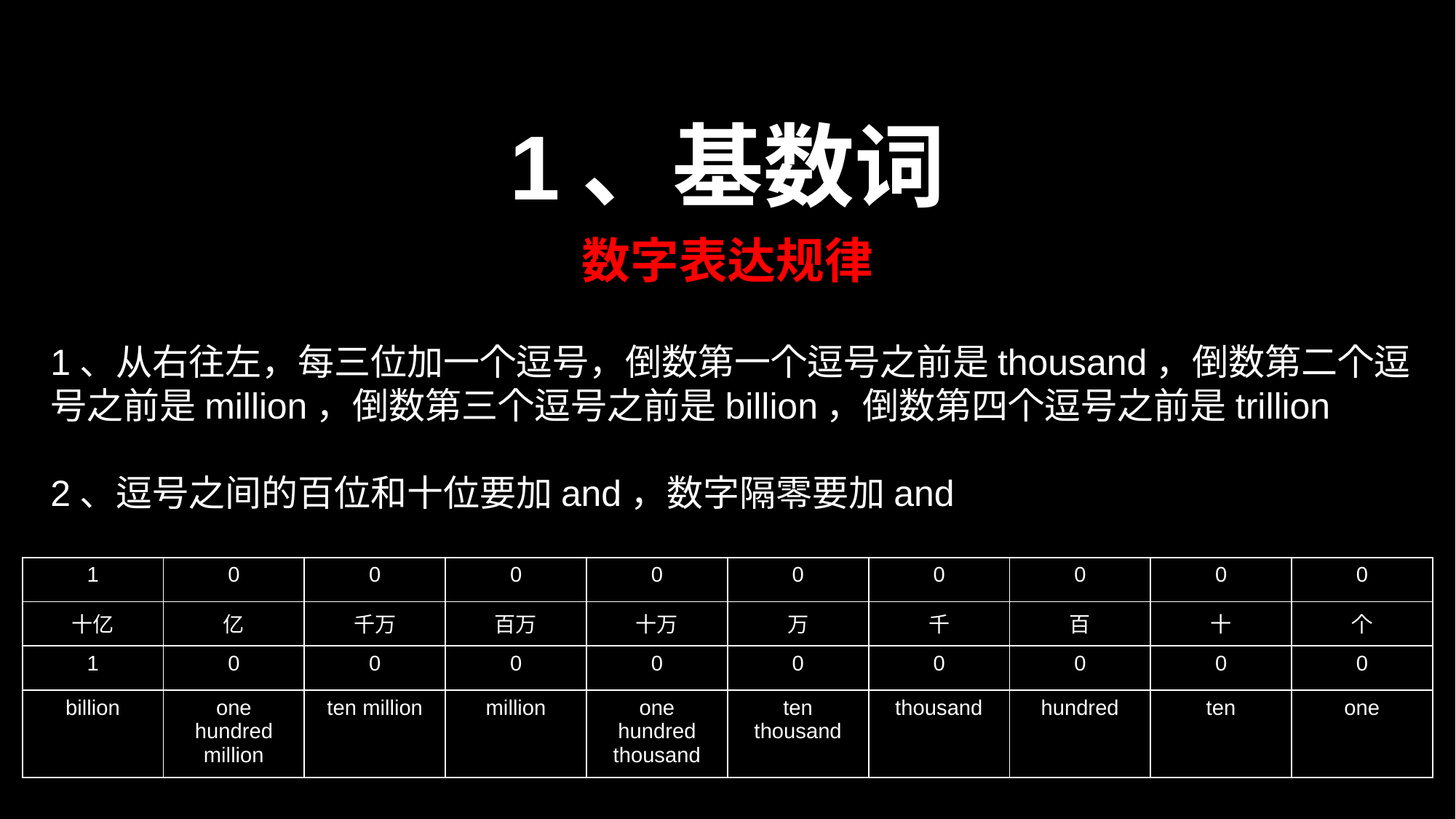

1、基数词
数字表达规律
1、从右往左，每三位加一个逗号，倒数第一个逗号之前是thousand，倒数第二个逗号之前是million，倒数第三个逗号之前是billion，倒数第四个逗号之前是trillion

2、逗号之间的百位和十位要加and，数字隔零要加and
| 1 | 0 | 0 | 0 | 0 | 0 | 0 | 0 | 0 | 0 |
| --- | --- | --- | --- | --- | --- | --- | --- | --- | --- |
| 十亿 | 亿 | 千万 | 百万 | 十万 | 万 | 千 | 百 | 十 | 个 |
| 1 | 0 | 0 | 0 | 0 | 0 | 0 | 0 | 0 | 0 |
| billion | one hundred million | ten million | million | one hundred thousand | ten thousand | thousand | hundred | ten | one |